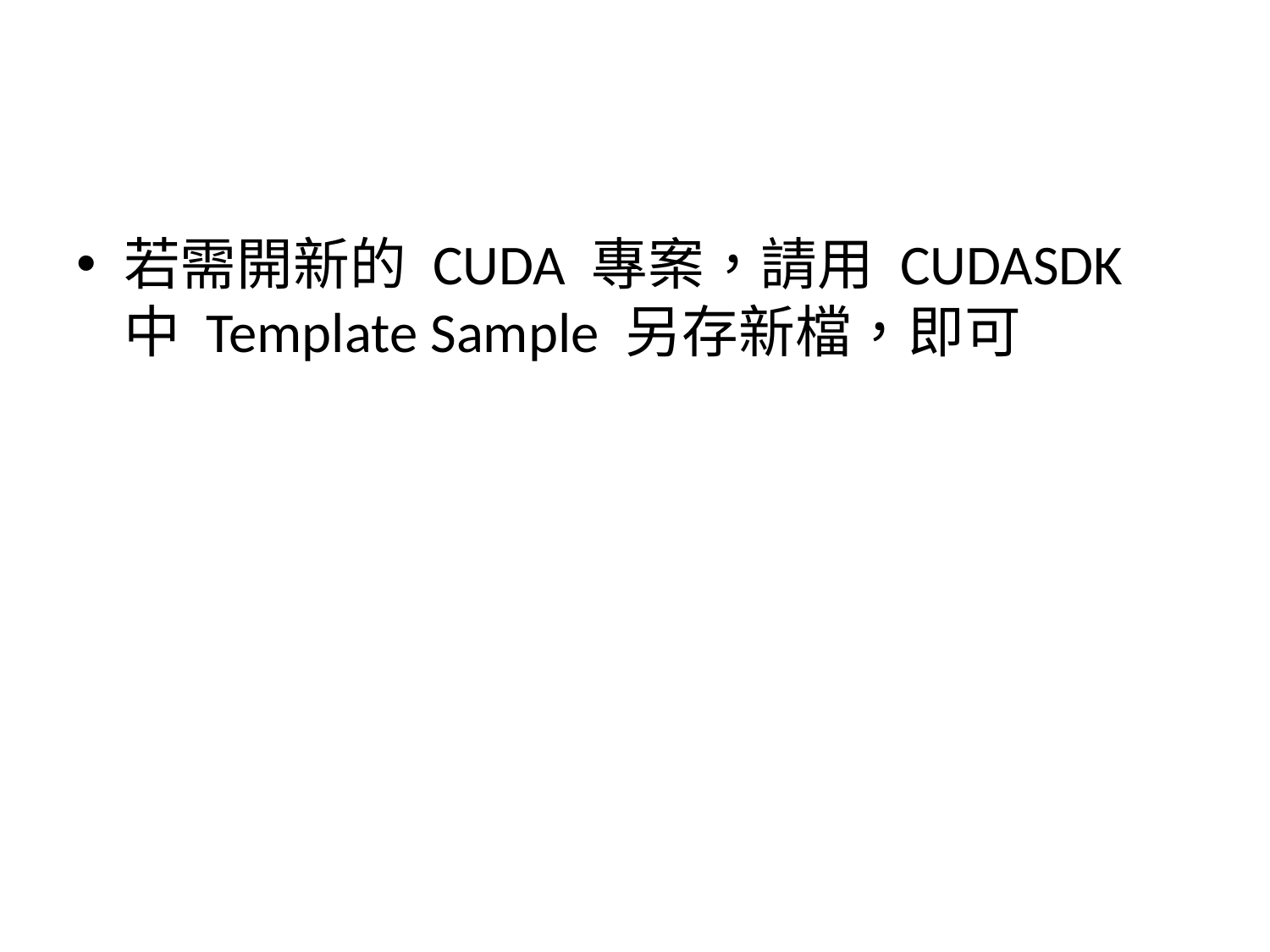

#
若需開新的 CUDA 專案，請用 CUDASDK 中 Template Sample 另存新檔，即可